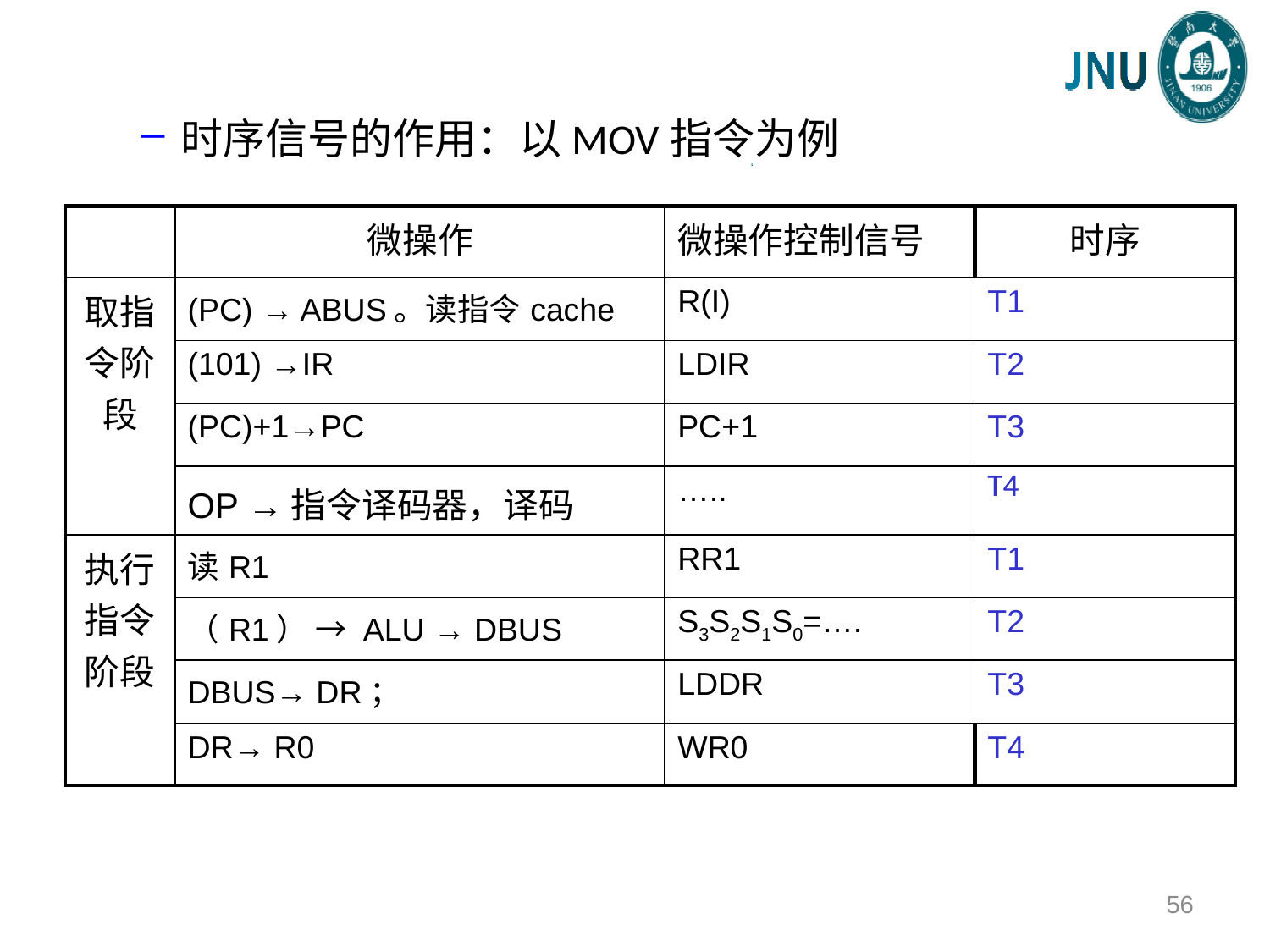

时序信号的作用：以MOV指令为例
|  | 微操作 | 微操作控制信号 | 时序 |
| --- | --- | --- | --- |
| 取指令阶段 | (PC) → ABUS。读指令cache | R(I) | T1 |
|  | (101) →IR | LDIR | T2 |
|  | (PC)+1→PC | PC+1 | T3 |
|  | OP →指令译码器，译码 | ….. | T4 |
| 执行指令阶段 | 读R1 | RR1 | T1 |
|  | （R1） → ALU → DBUS | S3S2S1S0=…. | T2 |
|  | DBUS→ DR； | LDDR | T3 |
|  | DR→ R0 | WR0 | T4 |
56